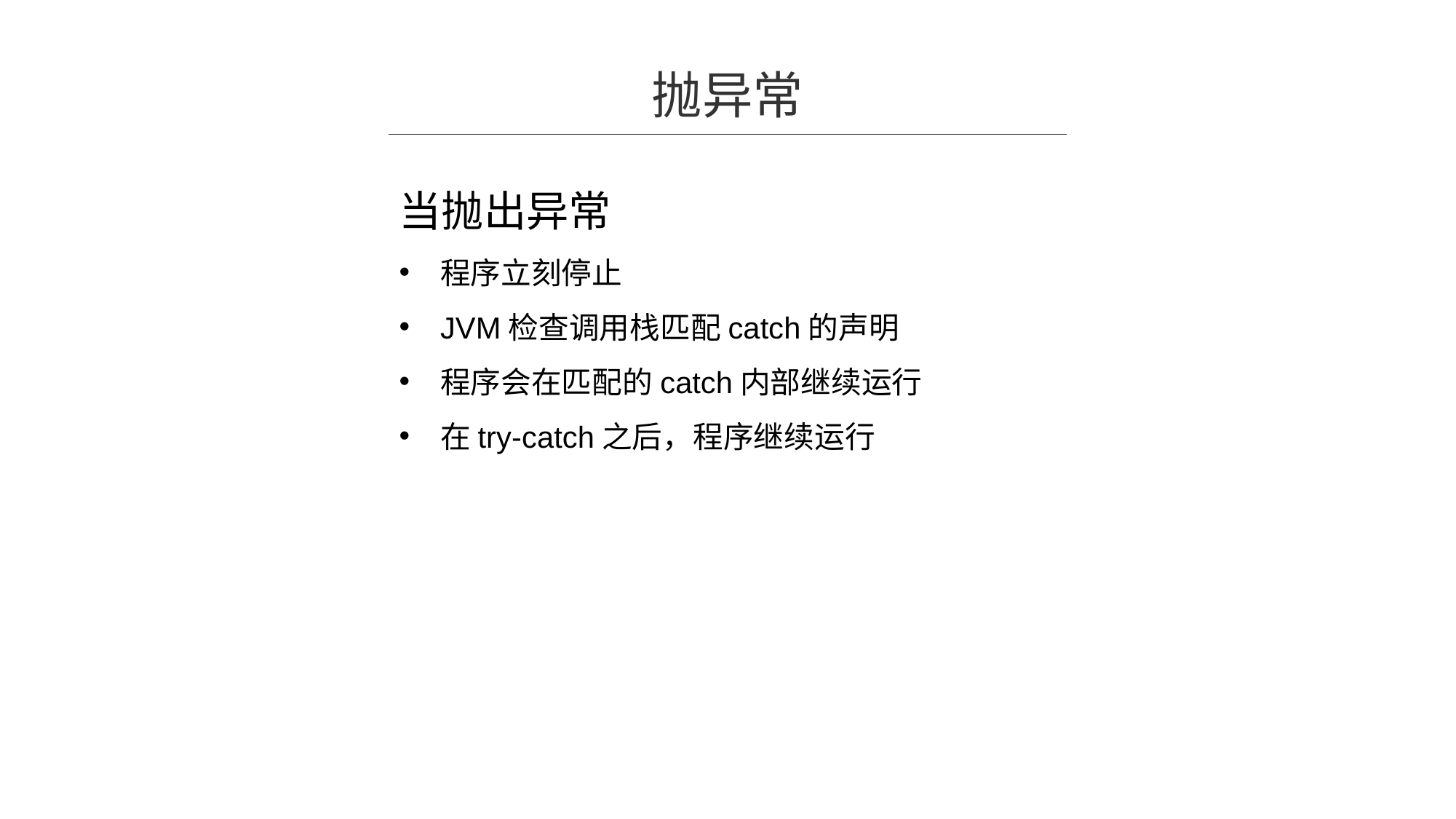

抛异常
当抛出异常
程序立刻停止
JVM检查调用栈匹配catch的声明
程序会在匹配的catch内部继续运行
在try-catch之后，程序继续运行